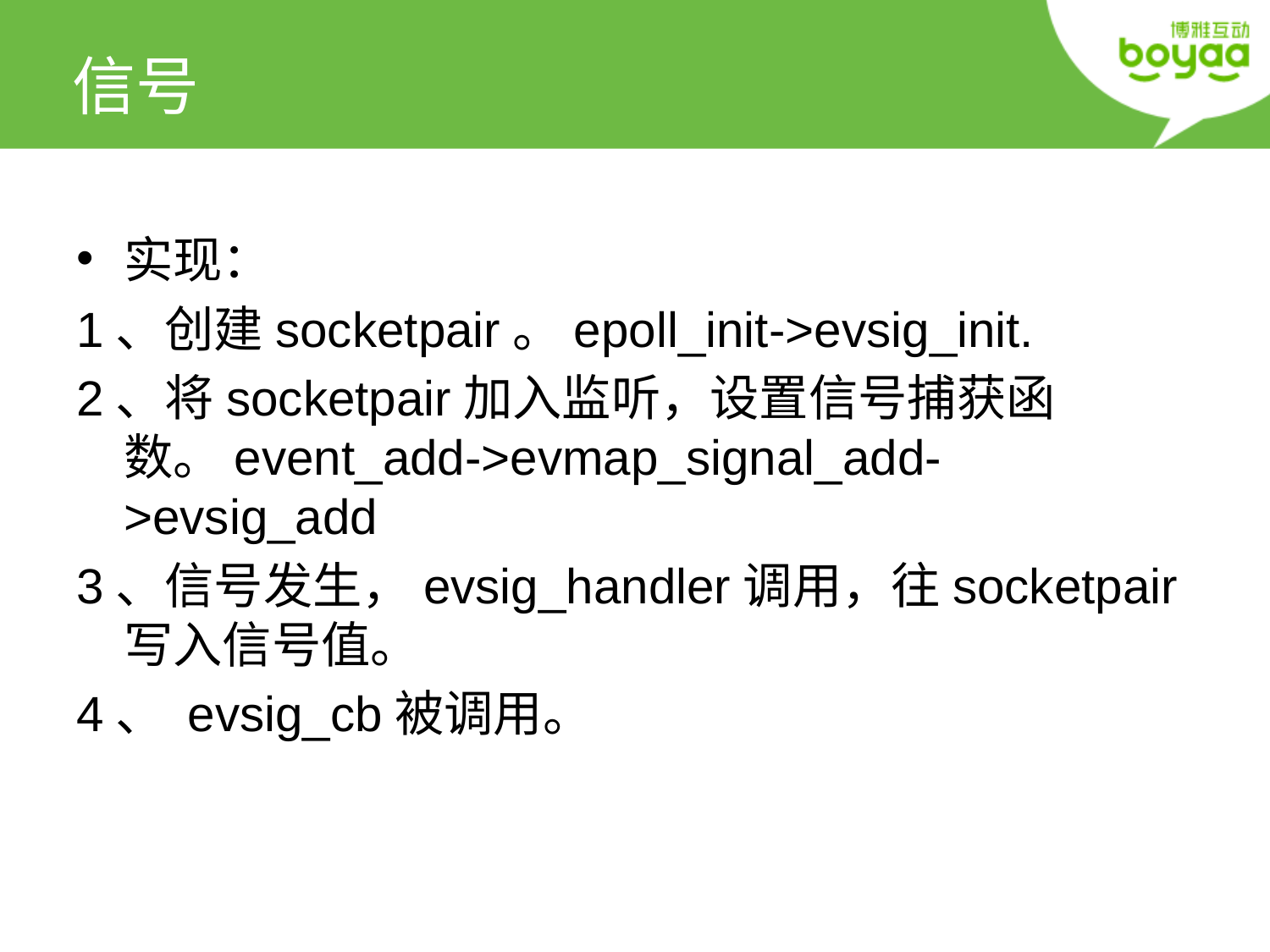

# 信号
实现：
1、创建socketpair。epoll_init->evsig_init.
2、将socketpair加入监听，设置信号捕获函数。event_add->evmap_signal_add->evsig_add
3、信号发生，evsig_handler调用，往socketpair写入信号值。
4、 evsig_cb被调用。